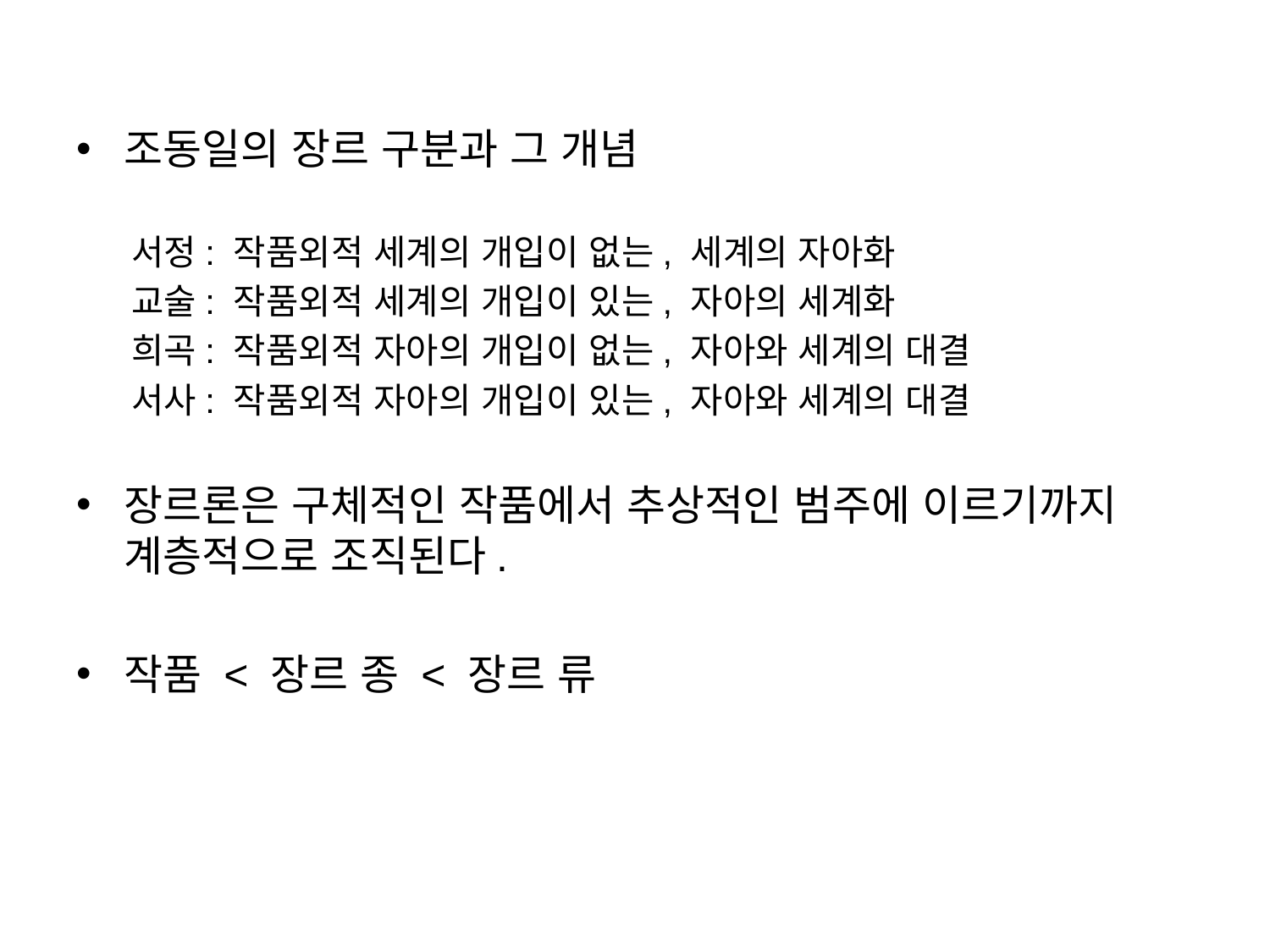

조동일의 장르 구분과 그 개념

서정: 작품외적 세계의 개입이 없는, 세계의 자아화
교술: 작품외적 세계의 개입이 있는, 자아의 세계화
희곡: 작품외적 자아의 개입이 없는, 자아와 세계의 대결
서사: 작품외적 자아의 개입이 있는, 자아와 세계의 대결

장르론은 구체적인 작품에서 추상적인 범주에 이르기까지 계층적으로 조직된다.

작품 < 장르 종 < 장르 류